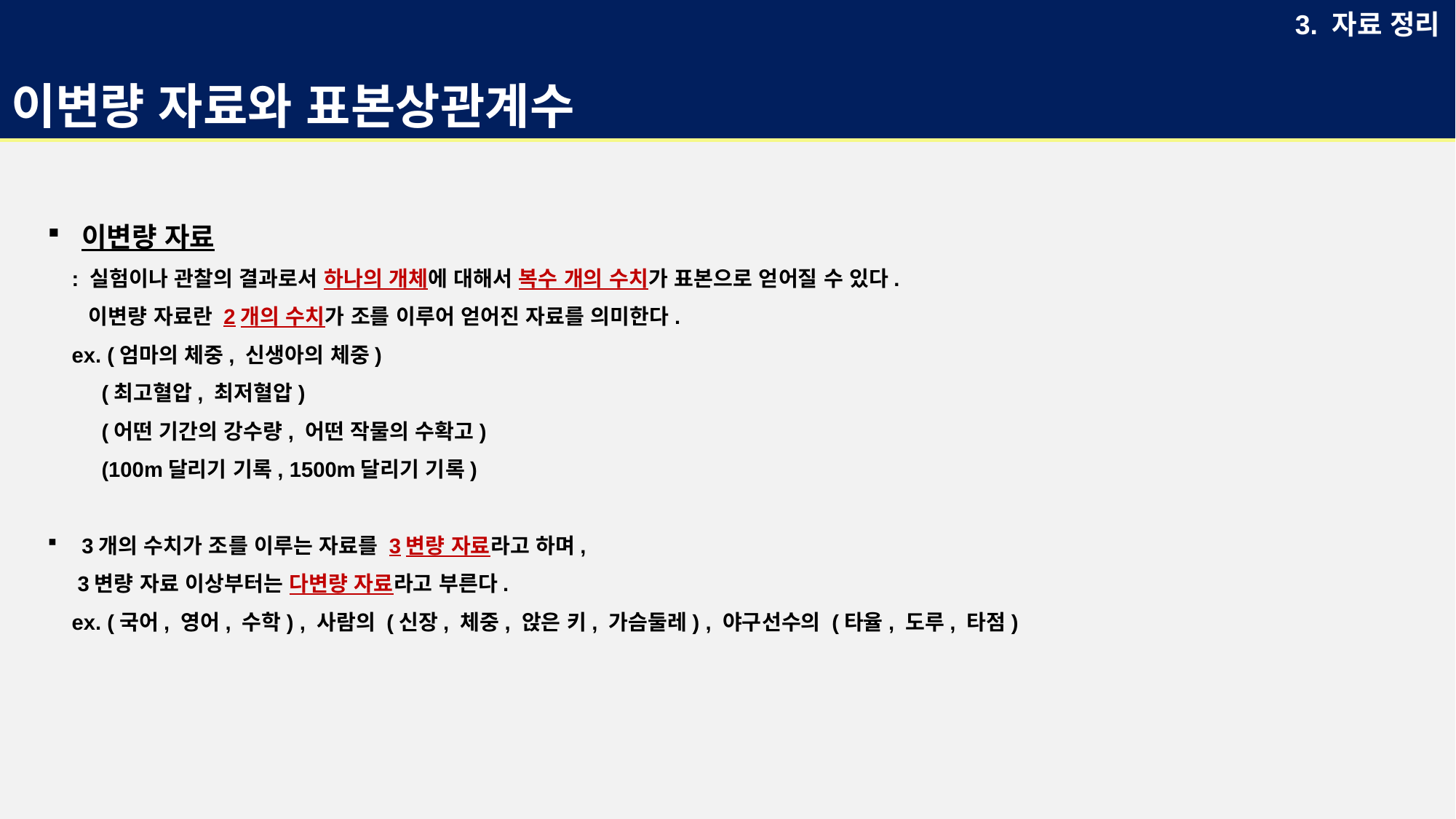

# 이변량 자료와 표본상관계수
3. 자료 정리
이변량 자료
    : 실험이나 관찰의 결과로서 하나의 개체에 대해서 복수 개의 수치가 표본으로 얻어질 수 있다.
      이변량 자료란 2개의 수치가 조를 이루어 얻어진 자료를 의미한다.
    ex. (엄마의 체중, 신생아의 체중)
         (최고혈압, 최저혈압)
         (어떤 기간의 강수량, 어떤 작물의 수확고)
         (100m달리기 기록, 1500m달리기 기록)

3개의 수치가 조를 이루는 자료를 3변량 자료라고 하며,
     3변량 자료 이상부터는 다변량 자료라고 부른다.
    ex. (국어, 영어, 수학) , 사람의 (신장, 체중, 앉은 키, 가슴둘레) , 야구선수의 (타율, 도루, 타점)